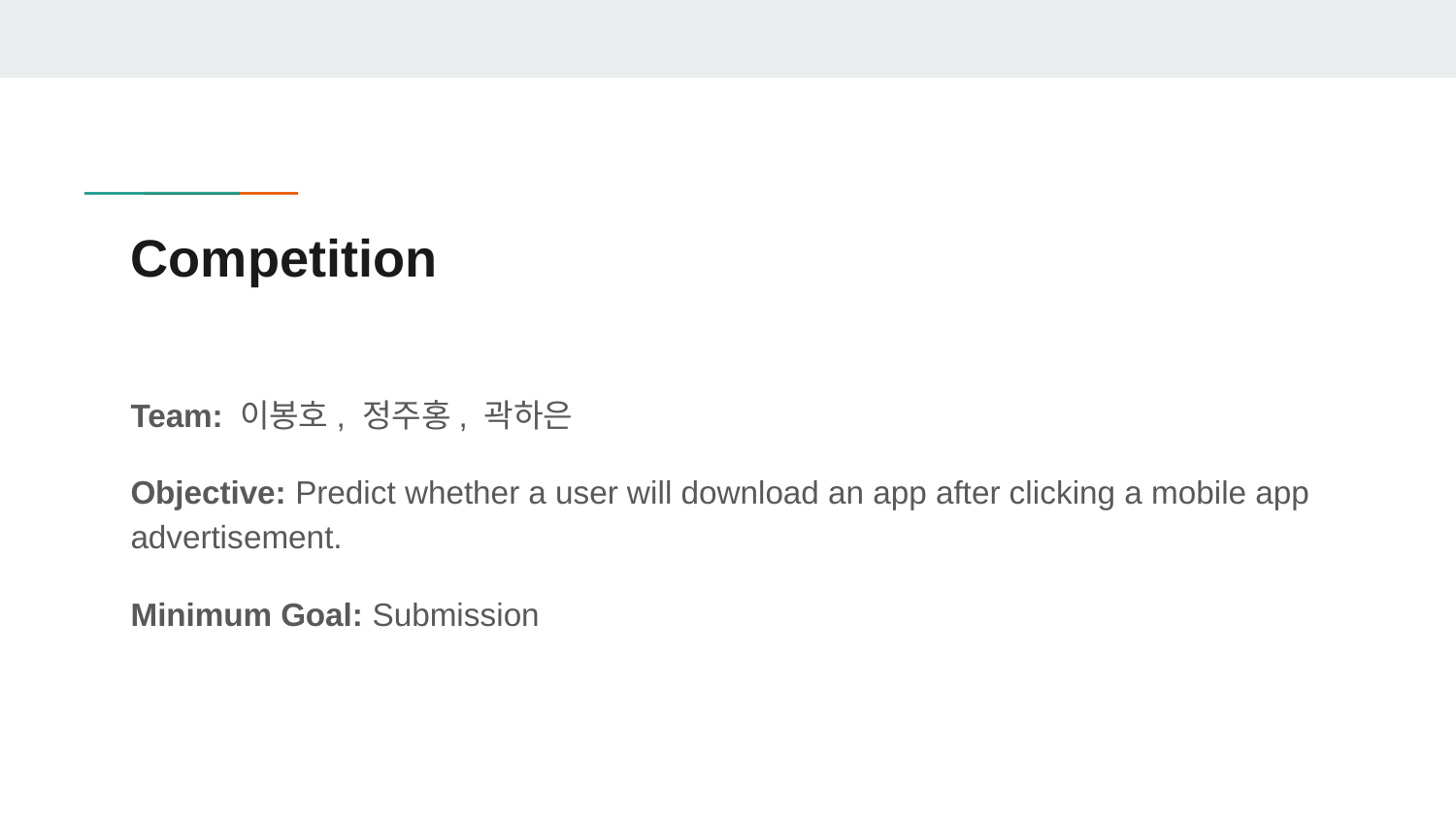

# Competition
Team: 이봉호, 정주홍, 곽하은
Objective: Predict whether a user will download an app after clicking a mobile app advertisement.
Minimum Goal: Submission